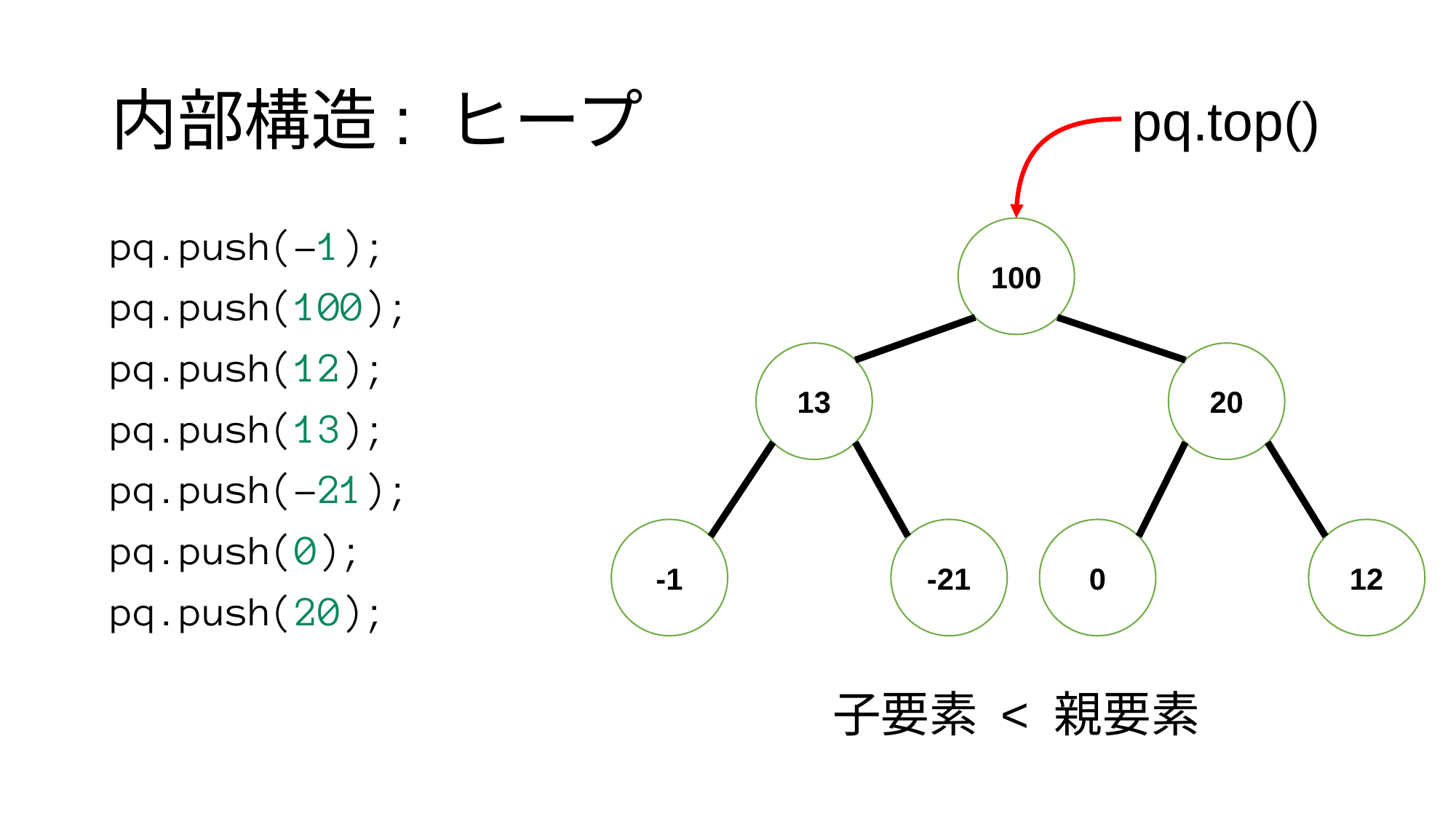

# 内部構造: ヒープ
pq.top()
pq.push(-1);
pq.push(100);
pq.push(12);
pq.push(13);
pq.push(-21);
pq.push(0);
pq.push(20);

100
13
20
-1
-21
0
12
子要素 < 親要素